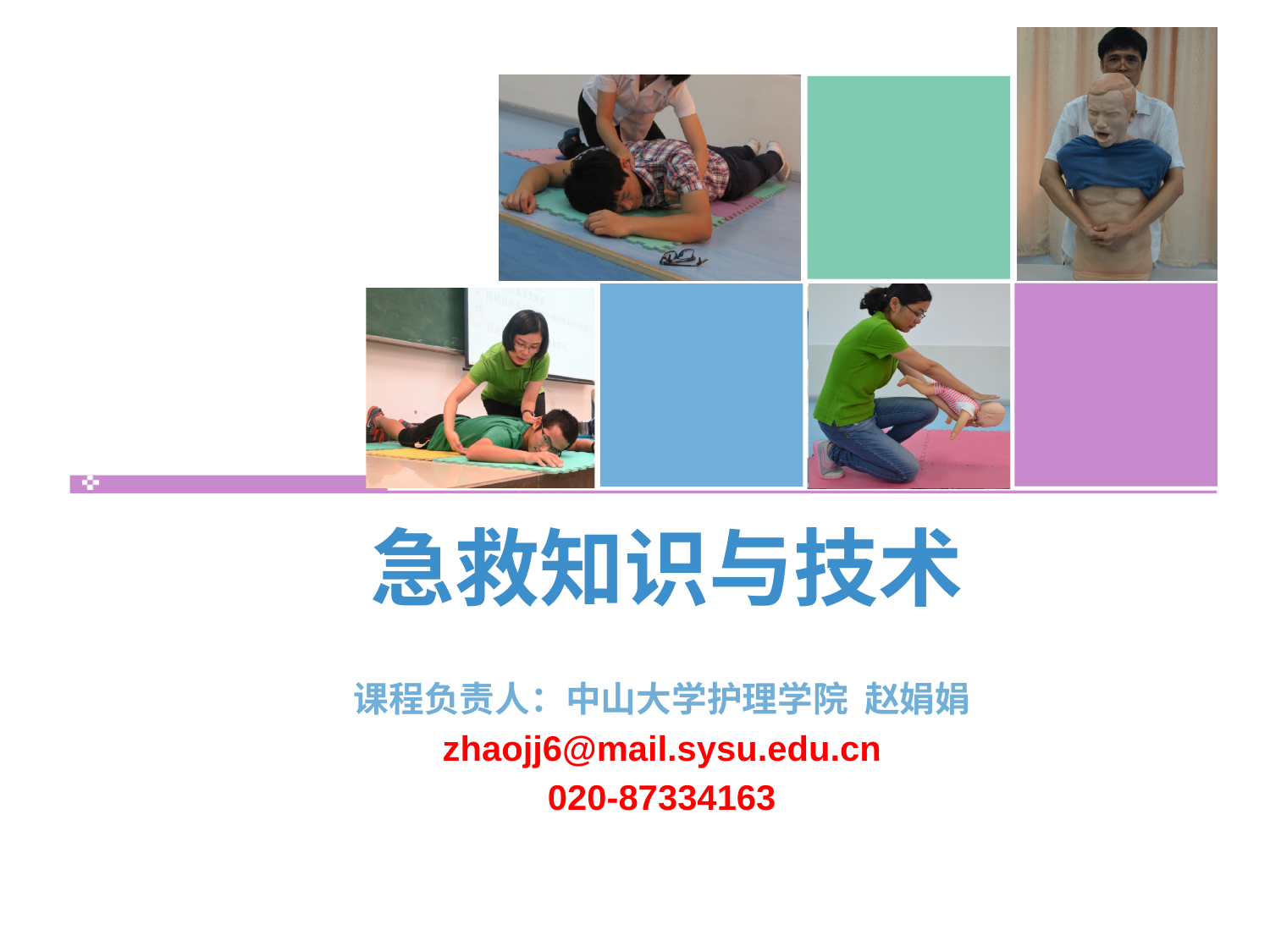

# 急救知识与技术
课程负责人：中山大学护理学院  赵娟娟
zhaojj6@mail.sysu.edu.cn
020-87334163
1